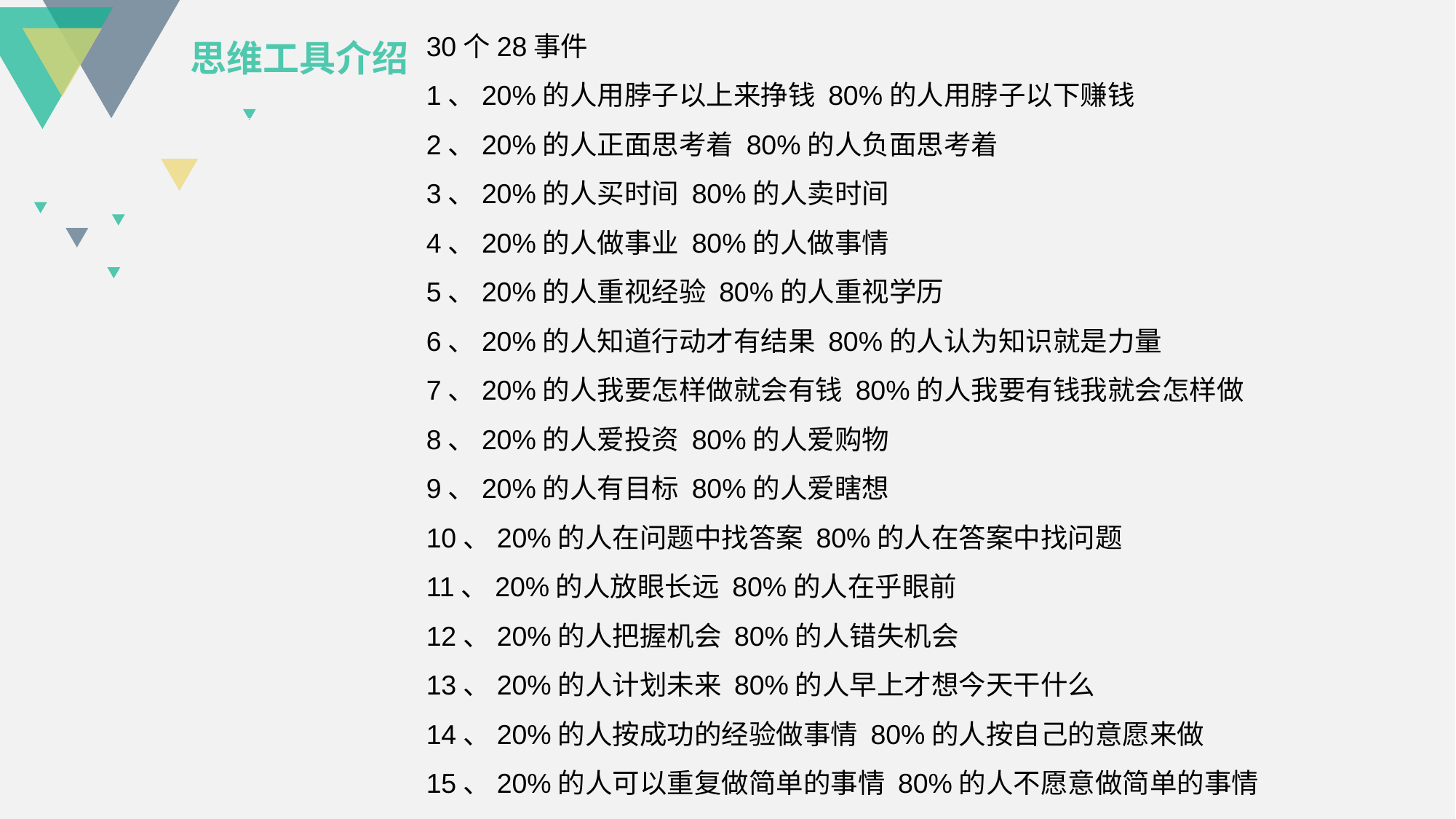

30个28事件
1、20%的人用脖子以上来挣钱 80%的人用脖子以下赚钱
2、20%的人正面思考着 80%的人负面思考着
3、20%的人买时间 80%的人卖时间
4、20%的人做事业 80%的人做事情
5、20%的人重视经验 80%的人重视学历
6、20%的人知道行动才有结果 80%的人认为知识就是力量
7、20%的人我要怎样做就会有钱 80%的人我要有钱我就会怎样做
8、20%的人爱投资 80%的人爱购物
9、20%的人有目标 80%的人爱瞎想
10、20%的人在问题中找答案 80%的人在答案中找问题
11、20%的人放眼长远 80%的人在乎眼前
12、20%的人把握机会 80%的人错失机会
13、20%的人计划未来 80%的人早上才想今天干什么
14、20%的人按成功的经验做事情 80%的人按自己的意愿来做
15、20%的人可以重复做简单的事情 80%的人不愿意做简单的事情
思维工具介绍